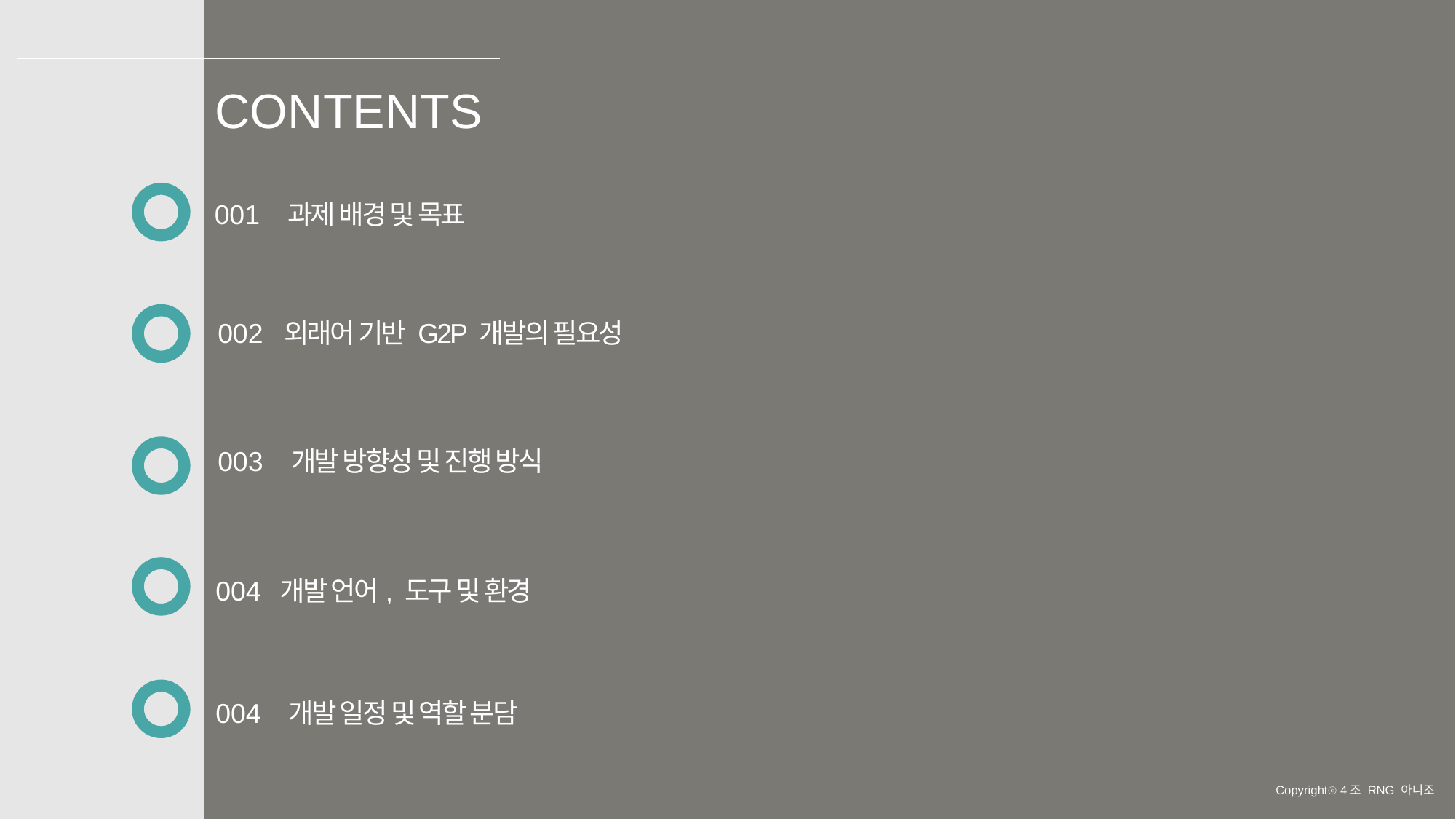

CONTENTS

001
과제 배경 및 목표

002
외래어 기반 G2P 개발의 필요성
003
개발 방향성 및 진행 방식

004
개발 언어, 도구 및 환경

004
개발 일정 및 역할 분담
Copyrightⓒ 4조 RNG 아니조